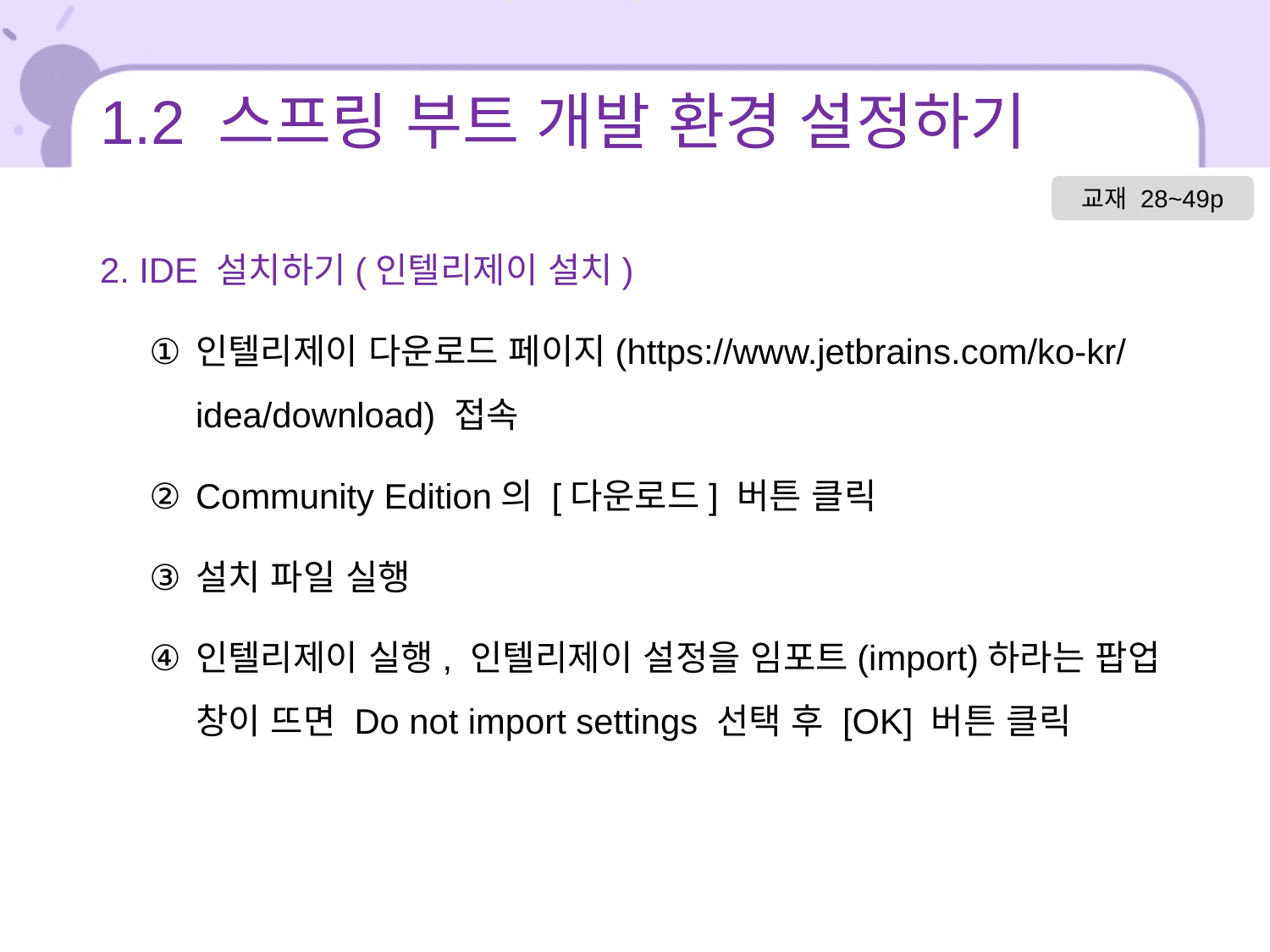

# 1.2 스프링 부트 개발 환경 설정하기
교재 28~49p
2. IDE 설치하기(인텔리제이 설치)
인텔리제이 다운로드 페이지(https://www.jetbrains.com/ko-kr/idea/download) 접속
Community Edition의 [다운로드] 버튼 클릭
설치 파일 실행
인텔리제이 실행, 인텔리제이 설정을 임포트(import)하라는 팝업 창이 뜨면 Do not import settings 선택 후 [OK] 버튼 클릭